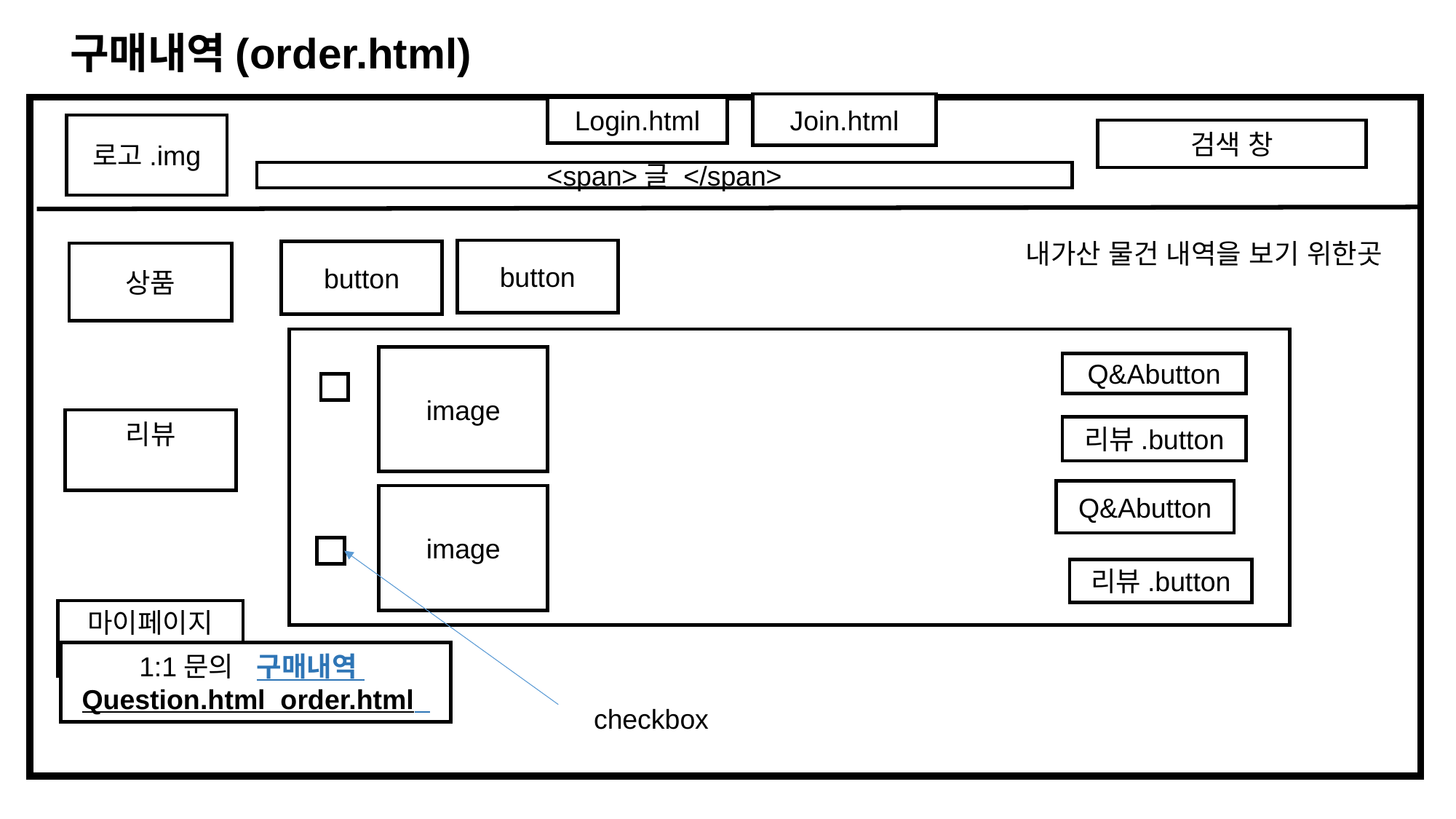

구매내역(order.html)
Join.html
궁
Login.html
로고.img
검색 창
<span>글 </span>
내가산 물건 내역을 보기 위한곳
button
button
상품

image
Q&Abutton

리뷰

리뷰.button
Q&Abutton
image

리뷰.button
마이페이지

1:1문의   구매내역
Question.html  order.html
checkbox